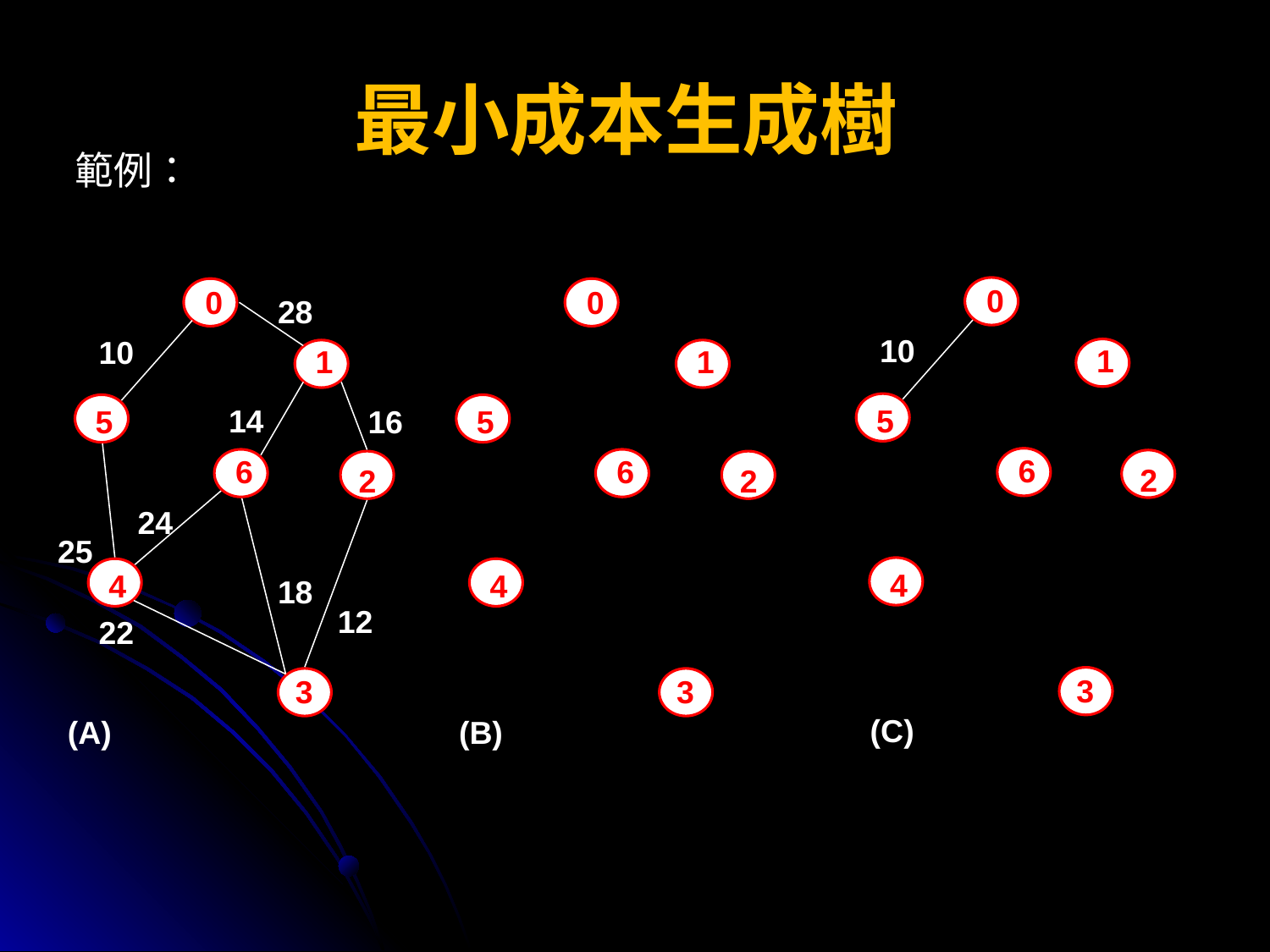

# 最小成本生成樹
範例：
0

10
1

5
6

2

4
3

0
28
10
1
14
5
16
6
2
24
25

18
12
22
3

4

0

1

5
6

2

4
3

(C)
(A)
(B)